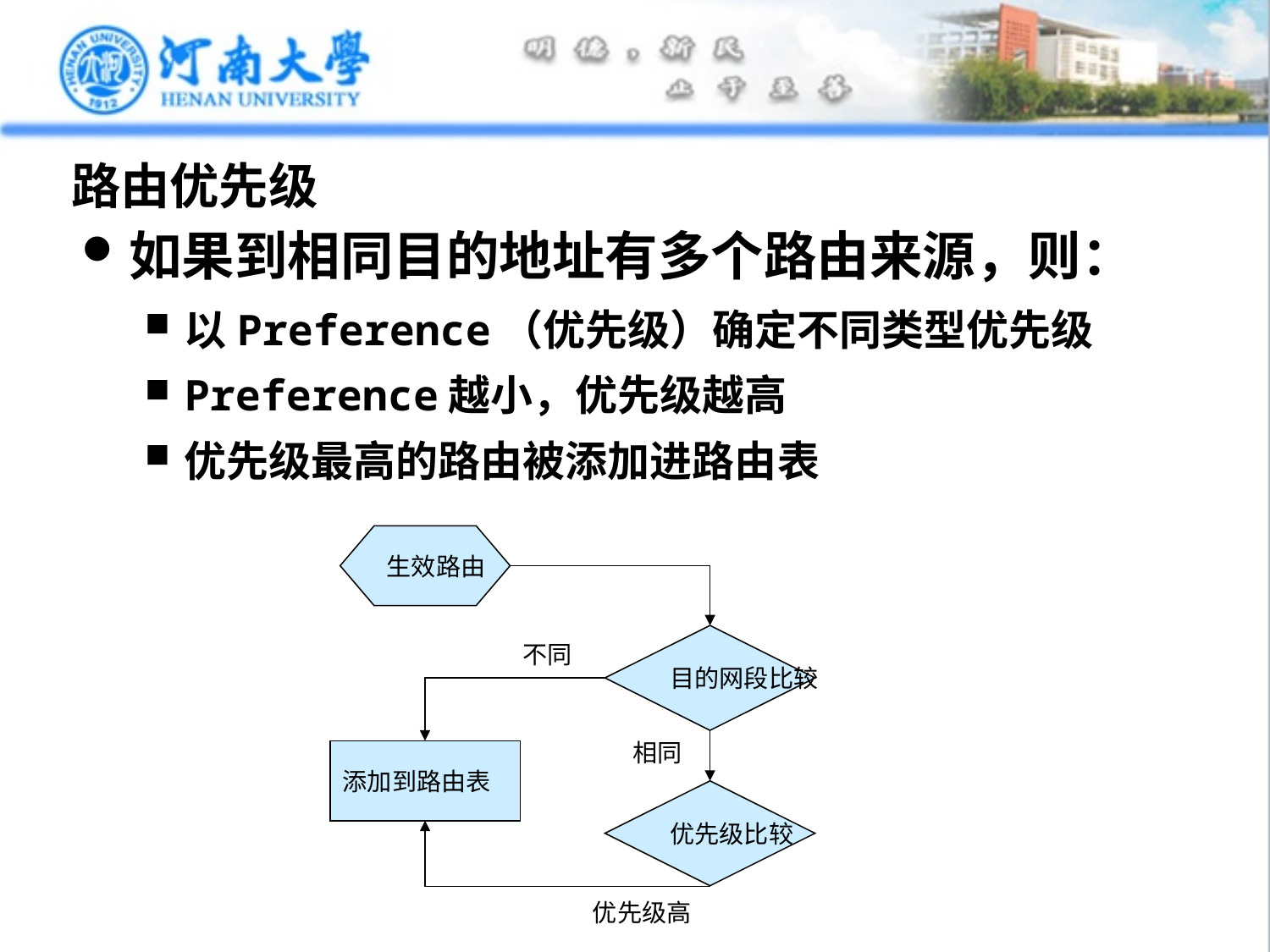

# 路由优先级
如果到相同目的地址有多个路由来源，则：
以Preference（优先级）确定不同类型优先级
Preference越小，优先级越高
优先级最高的路由被添加进路由表
生效路由
目的网段比较
不同
相同
添加到路由表
优先级比较
优先级高